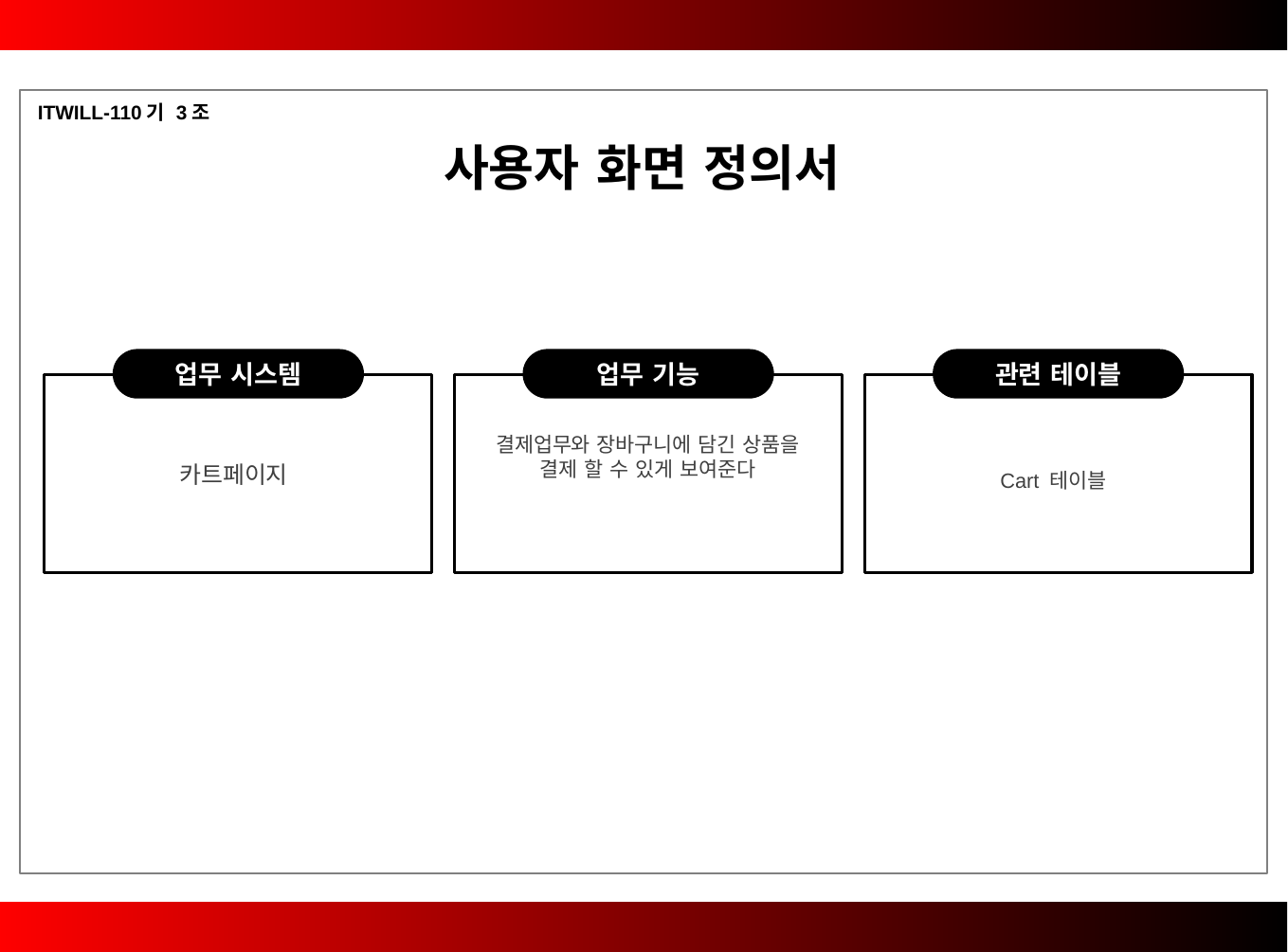

ITWILL-110기 3조
사용자 화면 정의서
업무 시스템
업무 기능
관련 테이블

결제업무와 장바구니에 담긴 상품을
결제 할 수 있게 보여준다

카트페이지
Cart 테이블